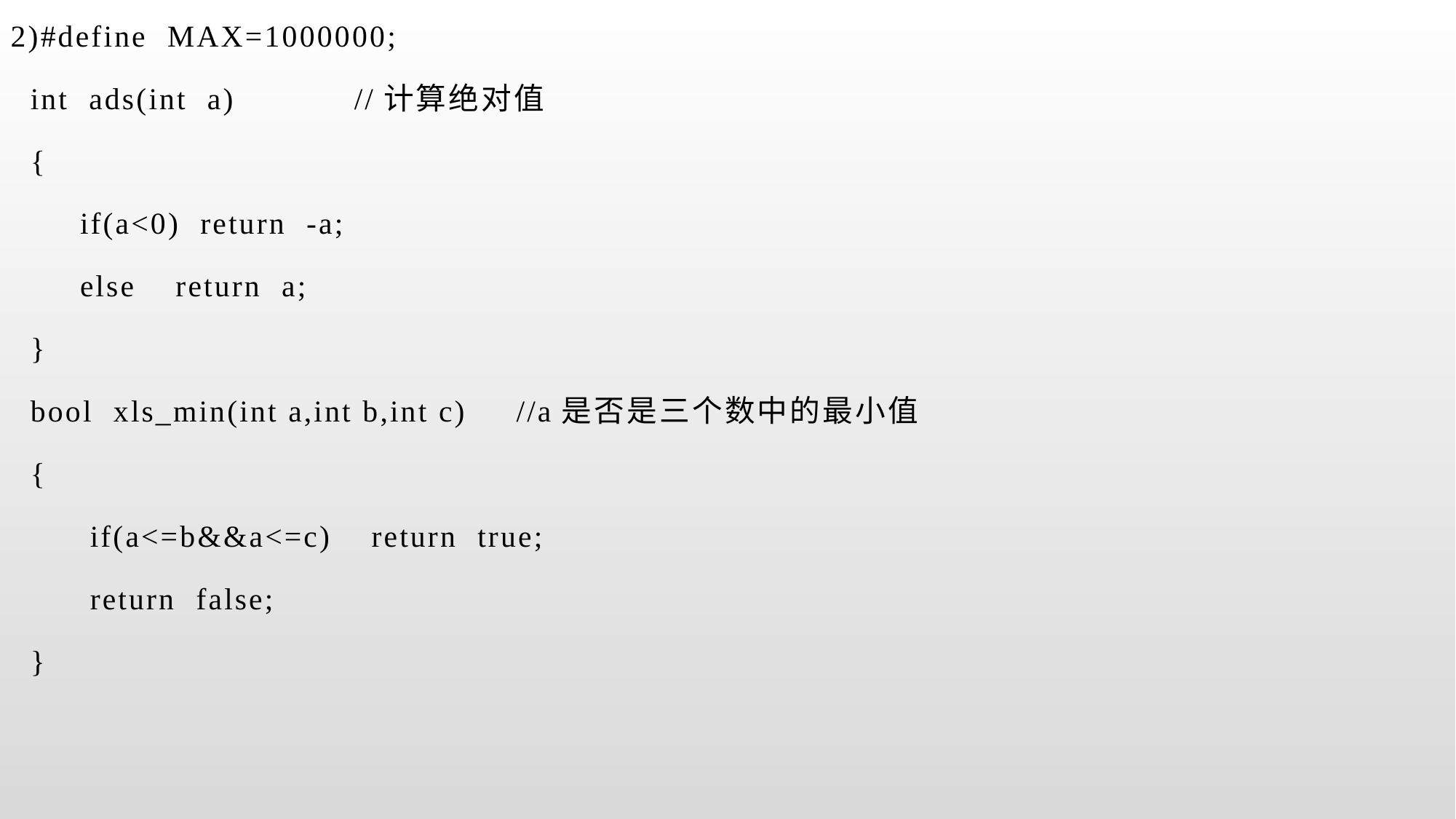

2)#define  MAX=1000000;
  int  ads(int  a)            //计算绝对值
  {
       if(a<0)  return  -a;
       else    return  a;
  }
  bool  xls_min(int a,int b,int c)     //a是否是三个数中的最小值
  {
        if(a<=b&&a<=c)    return  true;
        return  false;
  }